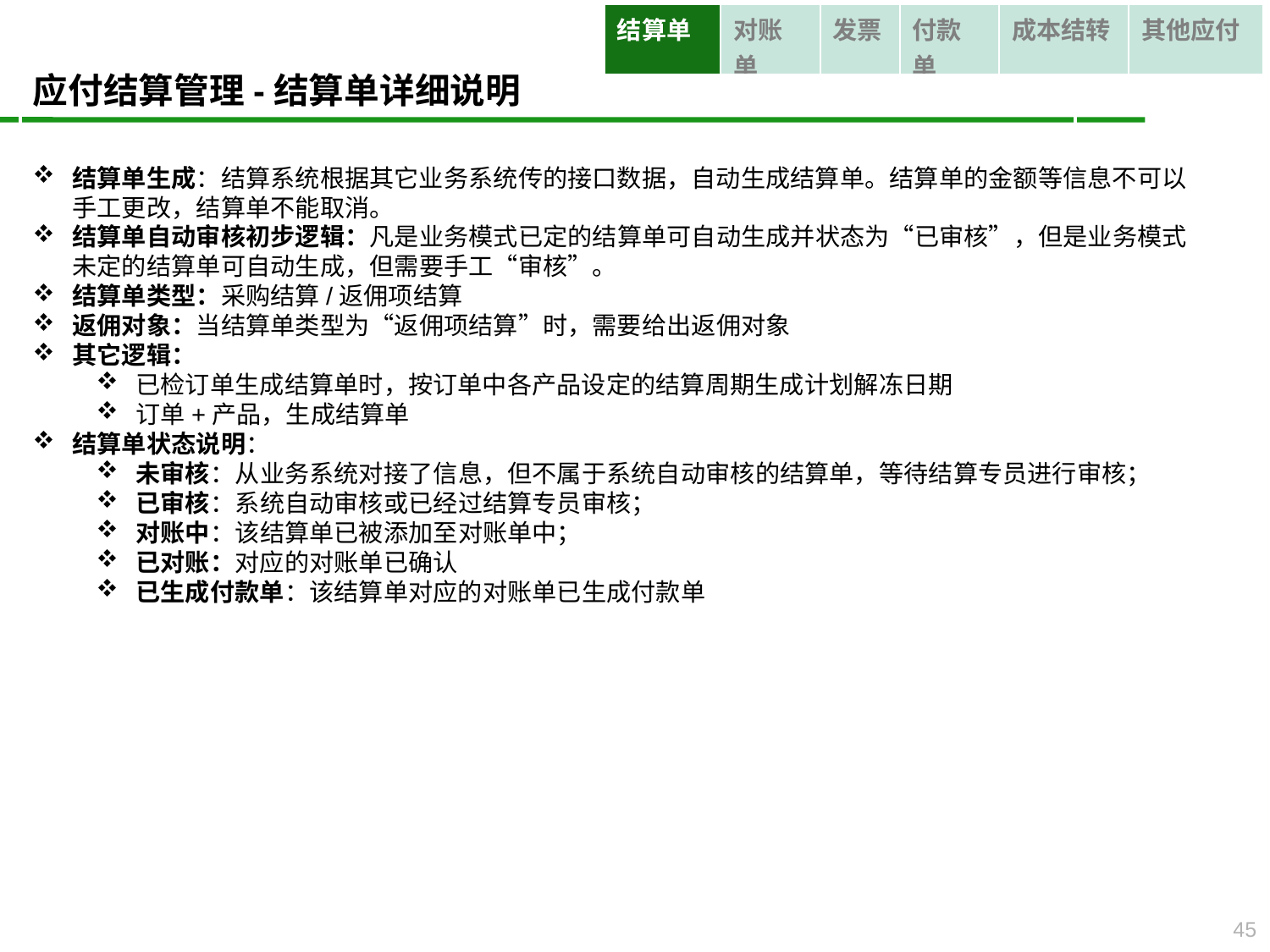

| 结算单 | 对账单 | 发票 | 付款单 | 成本结转 | 其他应付 |
| --- | --- | --- | --- | --- | --- |
应付结算管理-结算单详细说明
结算单生成：结算系统根据其它业务系统传的接口数据，自动生成结算单。结算单的金额等信息不可以手工更改，结算单不能取消。
结算单自动审核初步逻辑：凡是业务模式已定的结算单可自动生成并状态为“已审核”，但是业务模式未定的结算单可自动生成，但需要手工“审核”。
结算单类型：采购结算/返佣项结算
返佣对象：当结算单类型为“返佣项结算”时，需要给出返佣对象
其它逻辑：
已检订单生成结算单时，按订单中各产品设定的结算周期生成计划解冻日期
订单+产品，生成结算单
结算单状态说明：
未审核：从业务系统对接了信息，但不属于系统自动审核的结算单，等待结算专员进行审核；
已审核：系统自动审核或已经过结算专员审核；
对账中：该结算单已被添加至对账单中；
已对账：对应的对账单已确认
已生成付款单：该结算单对应的对账单已生成付款单
45